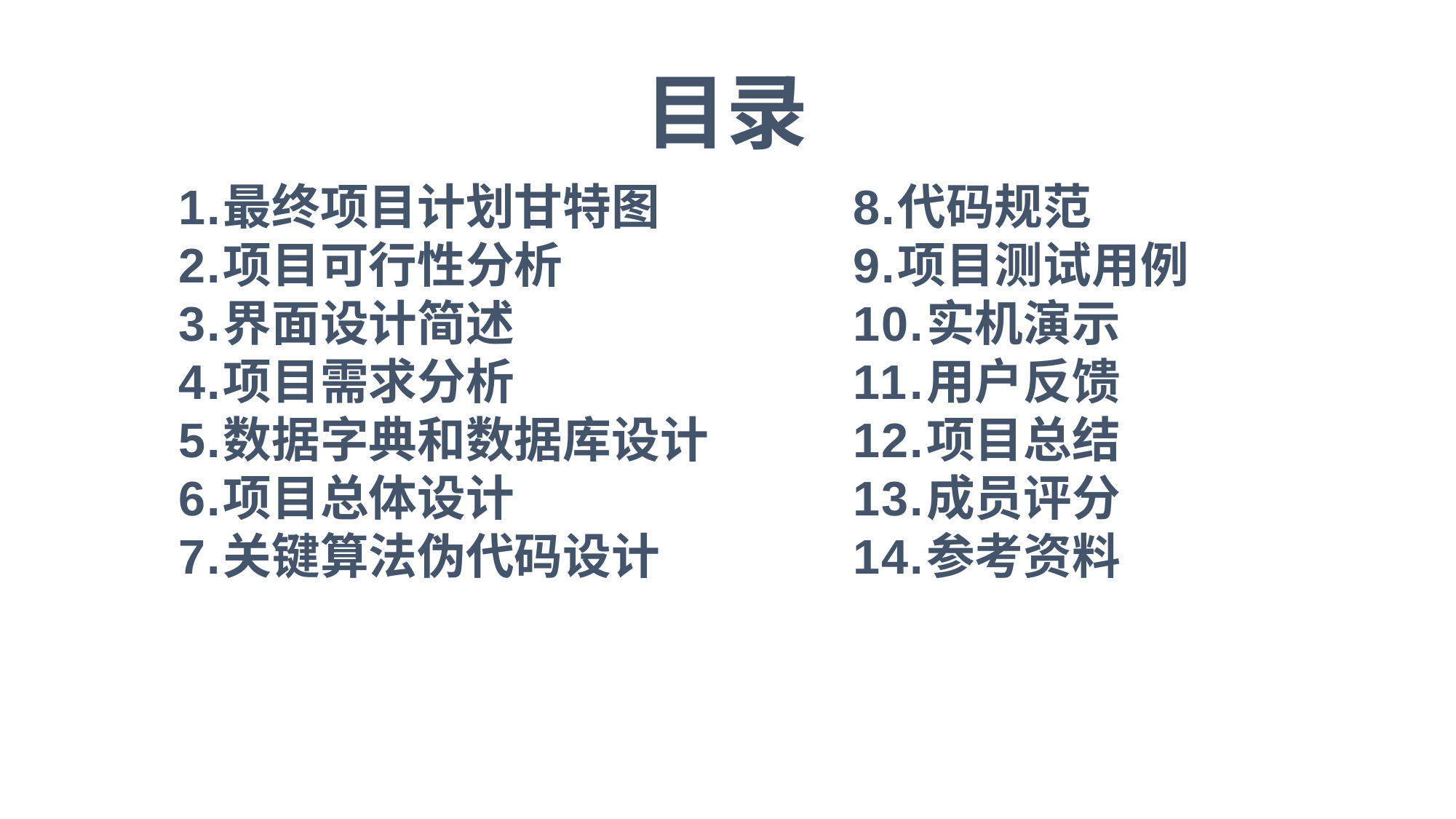

目录
最终项目计划甘特图
项目可行性分析
界面设计简述
项目需求分析
数据字典和数据库设计
项目总体设计
关键算法伪代码设计

代码规范
项目测试用例
实机演示
用户反馈
项目总结
成员评分
参考资料